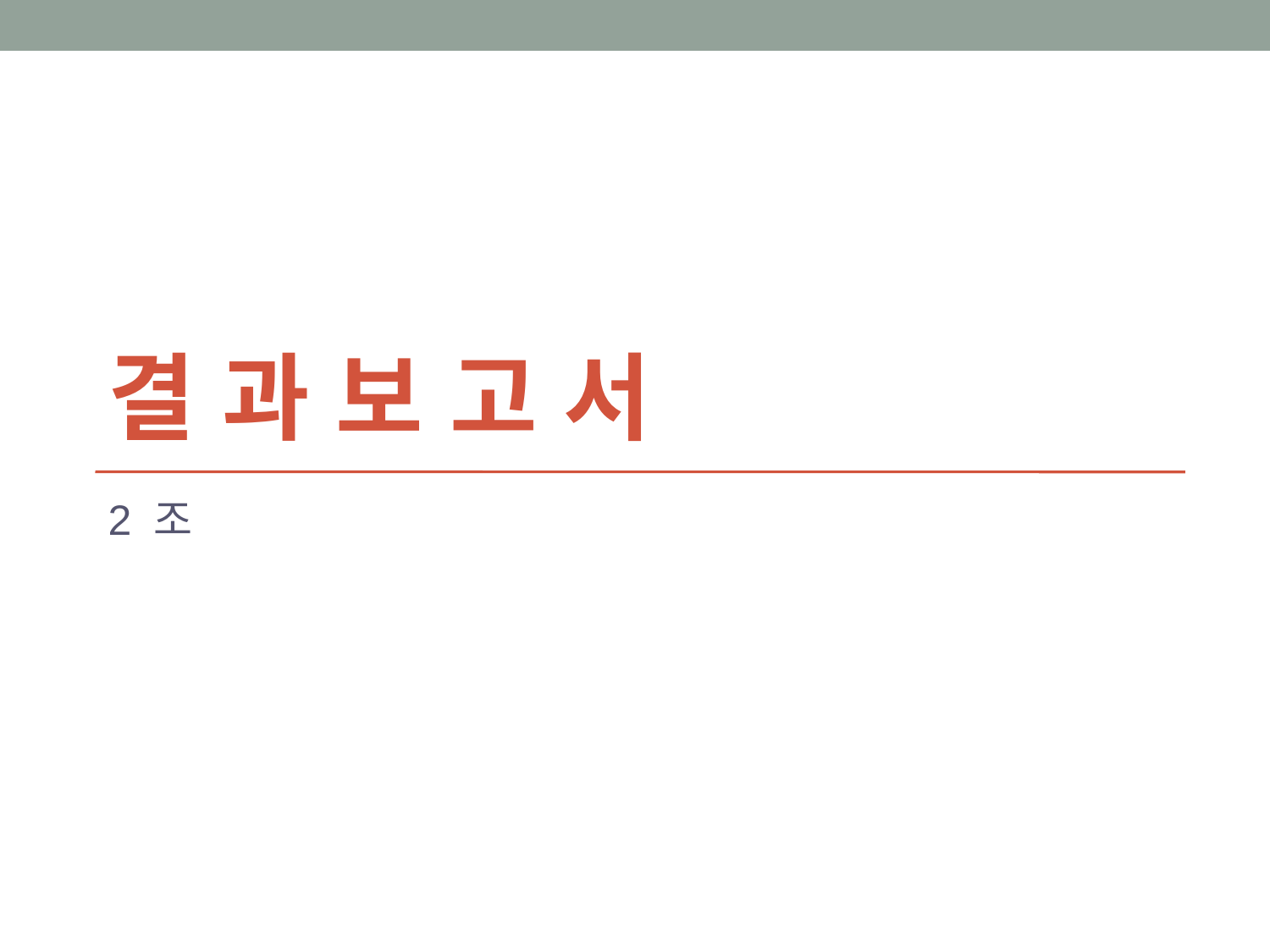

# 결 과 보 고 서
2 조